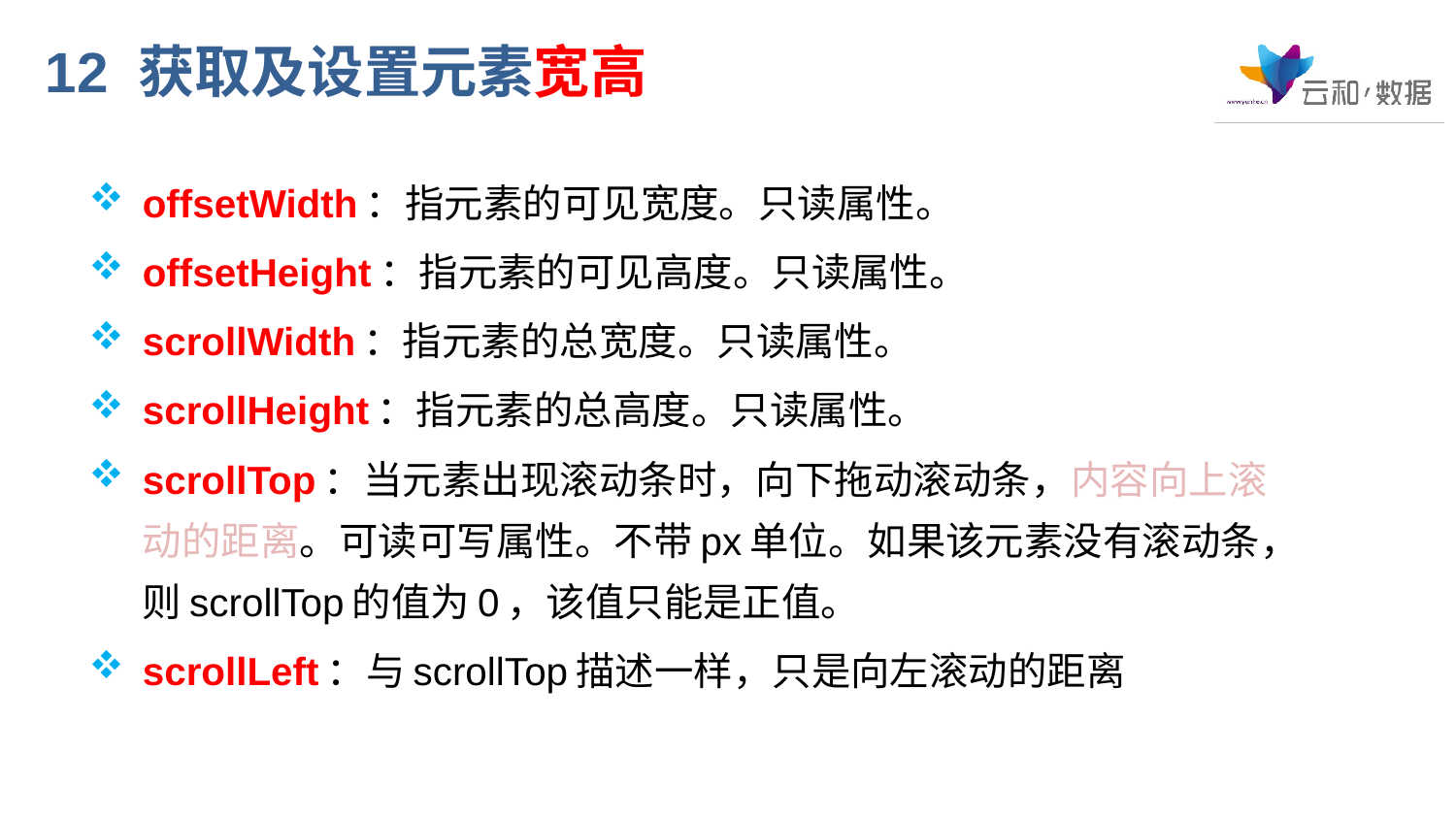

# 12 获取及设置元素宽高
offsetWidth：指元素的可见宽度。只读属性。
offsetHeight：指元素的可见高度。只读属性。
scrollWidth：指元素的总宽度。只读属性。
scrollHeight：指元素的总高度。只读属性。
scrollTop：当元素出现滚动条时，向下拖动滚动条，内容向上滚动的距离。可读可写属性。不带px单位。如果该元素没有滚动条，则scrollTop的值为0，该值只能是正值。
scrollLeft：与scrollTop描述一样，只是向左滚动的距离
15